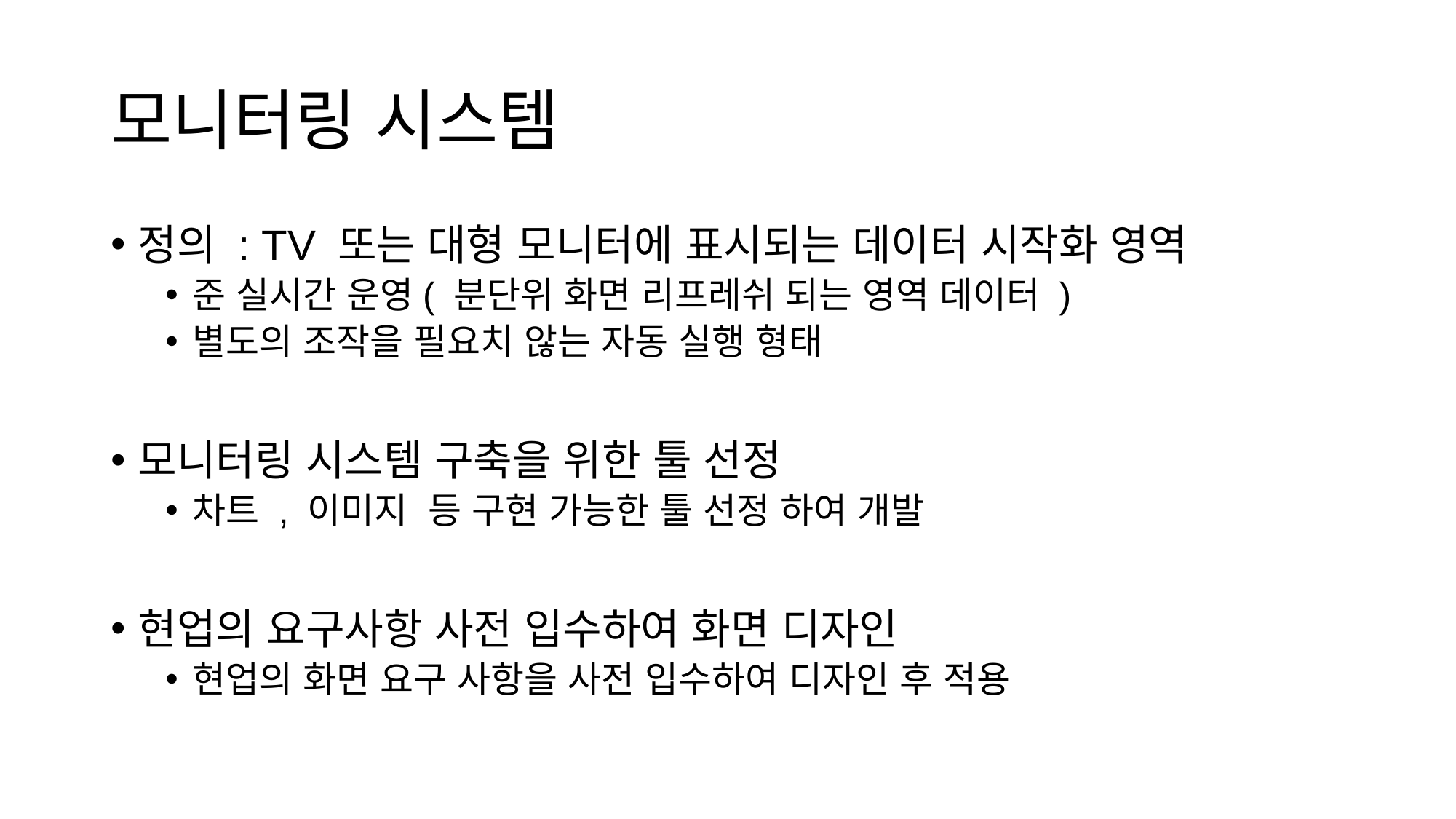

# 모니터링 시스템
정의 : TV 또는 대형 모니터에 표시되는 데이터 시작화 영역
준 실시간 운영( 분단위 화면 리프레쉬 되는 영역 데이터 )
별도의 조작을 필요치 않는 자동 실행 형태

모니터링 시스템 구축을 위한 툴 선정
차트 , 이미지  등 구현 가능한 툴 선정 하여 개발

현업의 요구사항 사전 입수하여 화면 디자인
현업의 화면 요구 사항을 사전 입수하여 디자인 후 적용